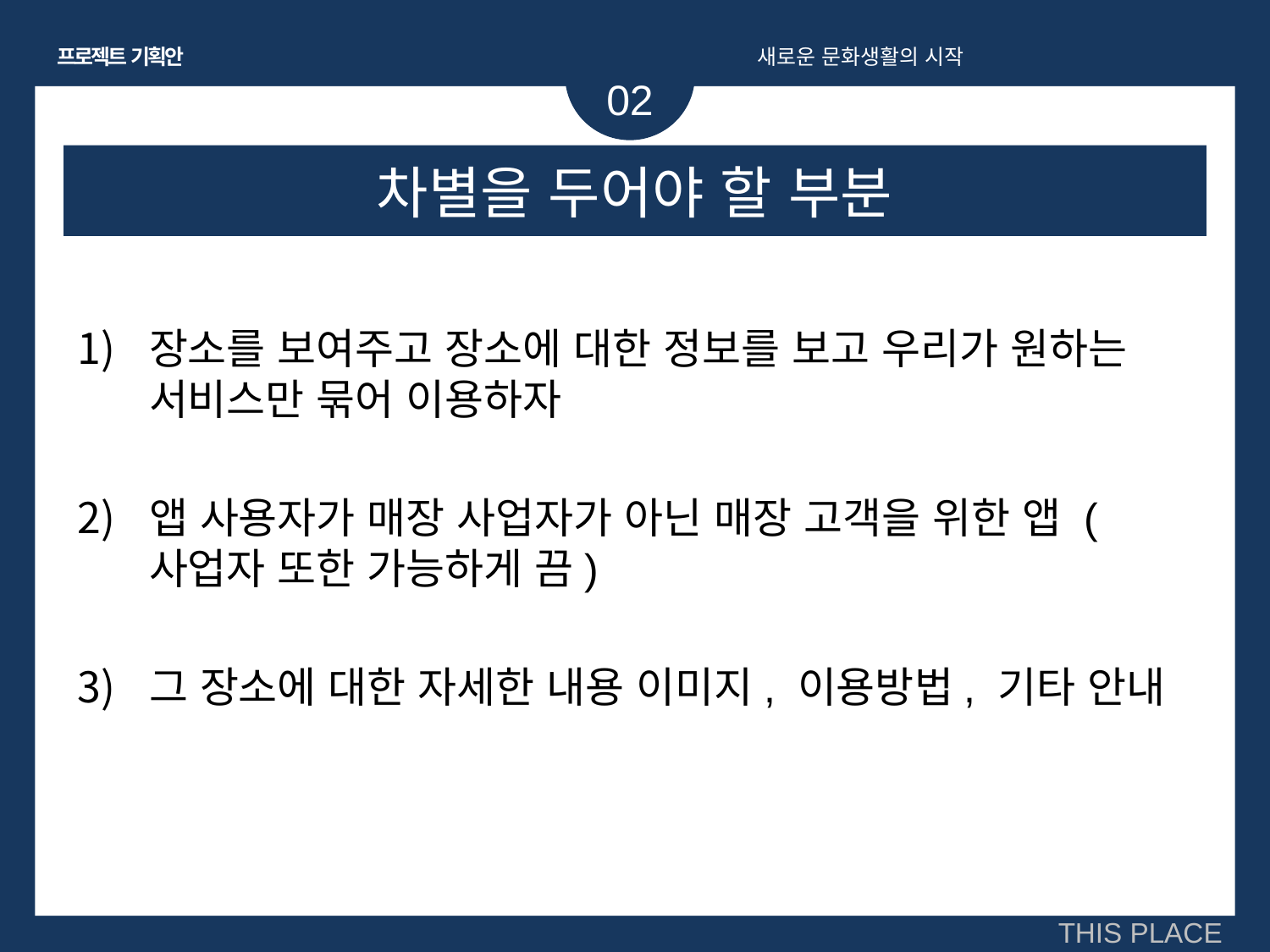

프로젝트  기획안
새로운 문화생활의 시작
02

# 차별을 두어야 할 부분

장소를 보여주고 장소에 대한 정보를 보고 우리가 원하는 서비스만 묶어 이용하자

앱 사용자가 매장 사업자가 아닌 매장 고객을 위한 앱 (사업자 또한 가능하게 끔)

그 장소에 대한 자세한 내용 이미지, 이용방법, 기타 안내
THIS PLACE